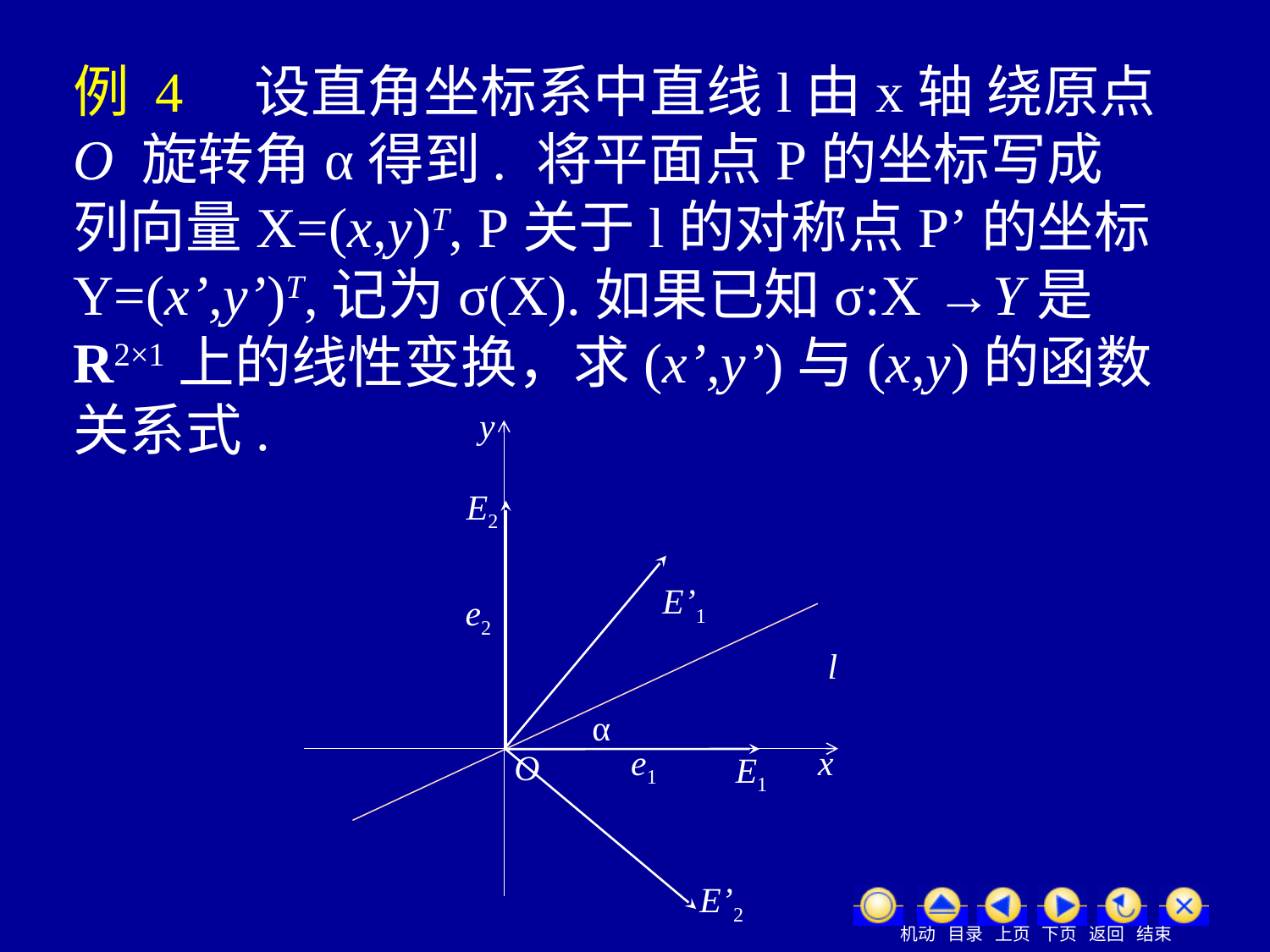

例 4    设直角坐标系中直线l由x轴 绕原点O 旋转角α得到. 将平面点P的坐标写成列向量X=(x,y)T, P关于l的对称点P’的坐标Y=(x’,y’)T,记为σ(X).如果已知σ:X →Y是R2×1上的线性变换，求(x’,y’)与(x,y)的函数关系式.
y
E2
x
O
E1
α
e2
e1
E’2
E’1
l